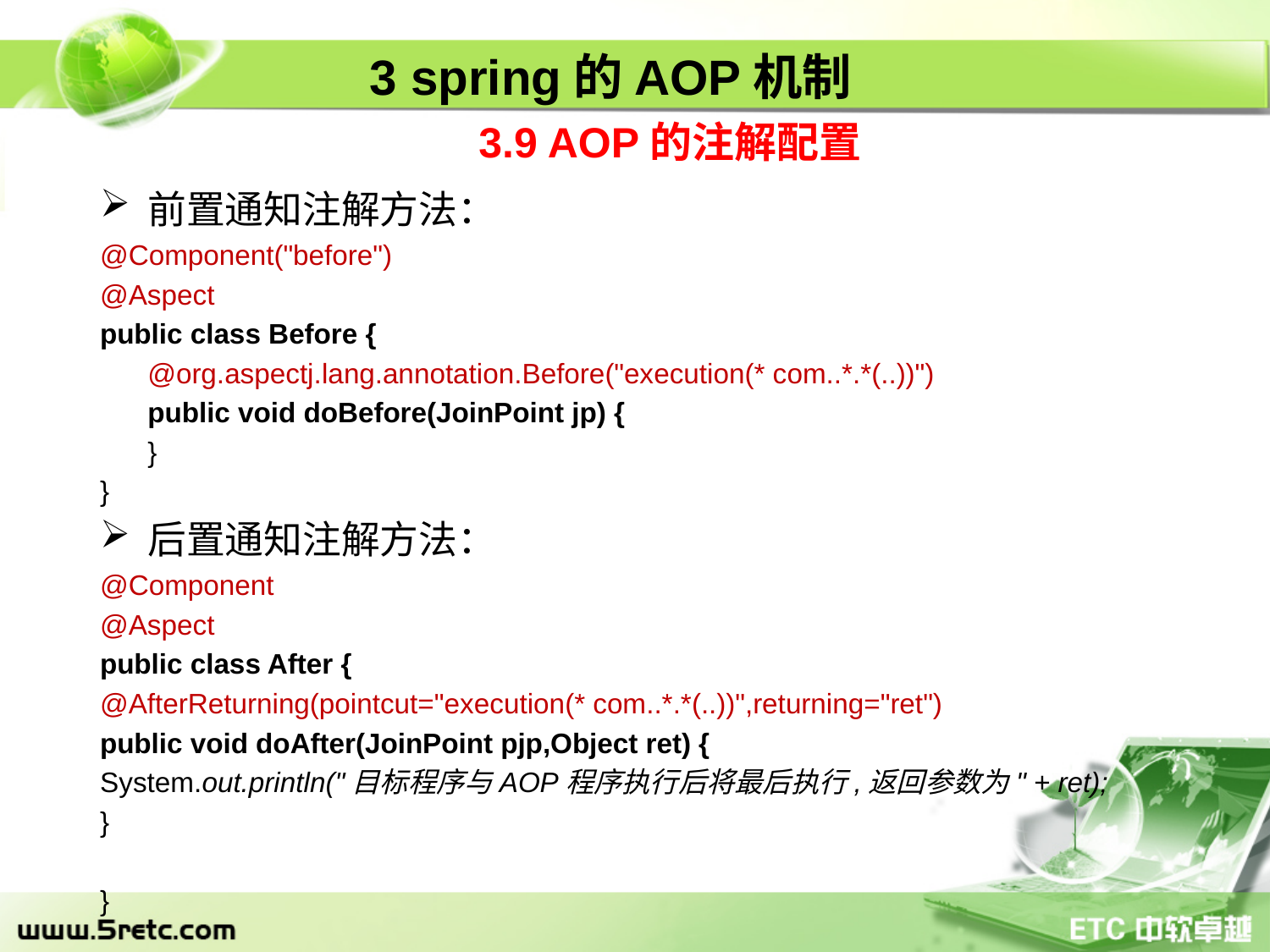

3 spring的AOP机制

3.9 AOP的注解配置

前置通知注解方法：
@Component("before")
@Aspect
public class Before {
	@org.aspectj.lang.annotation.Before("execution(* com..*.*(..))")
	public void doBefore(JoinPoint jp) {
	}
}
后置通知注解方法：
@Component
@Aspect
public class After {
@AfterReturning(pointcut="execution(* com..*.*(..))",returning="ret")
public void doAfter(JoinPoint pjp,Object ret) {
System.out.println("目标程序与AOP程序执行后将最后执行,返回参数为" + ret);
}

}